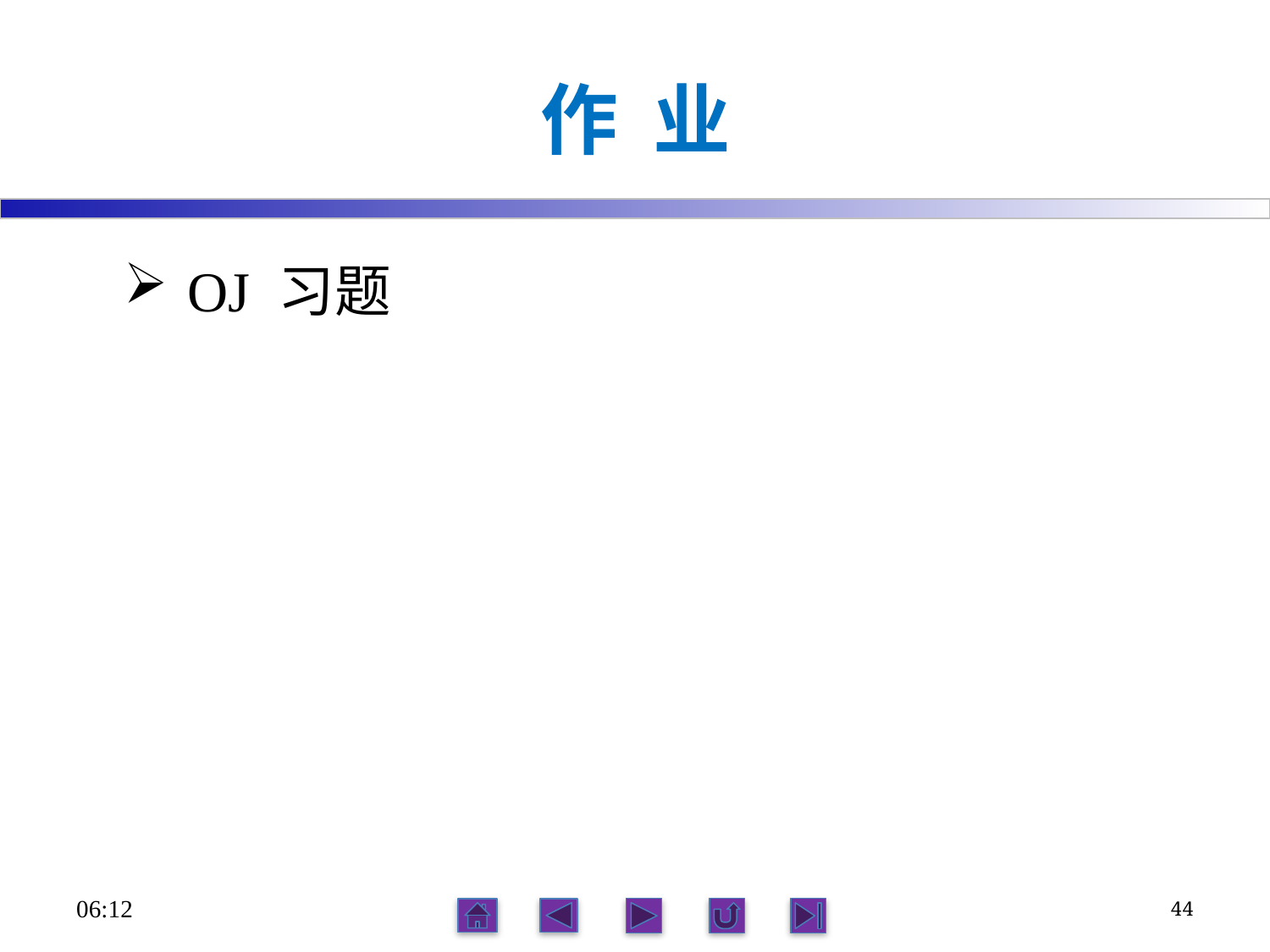

# 作  业
OJ 习题
06:12
44